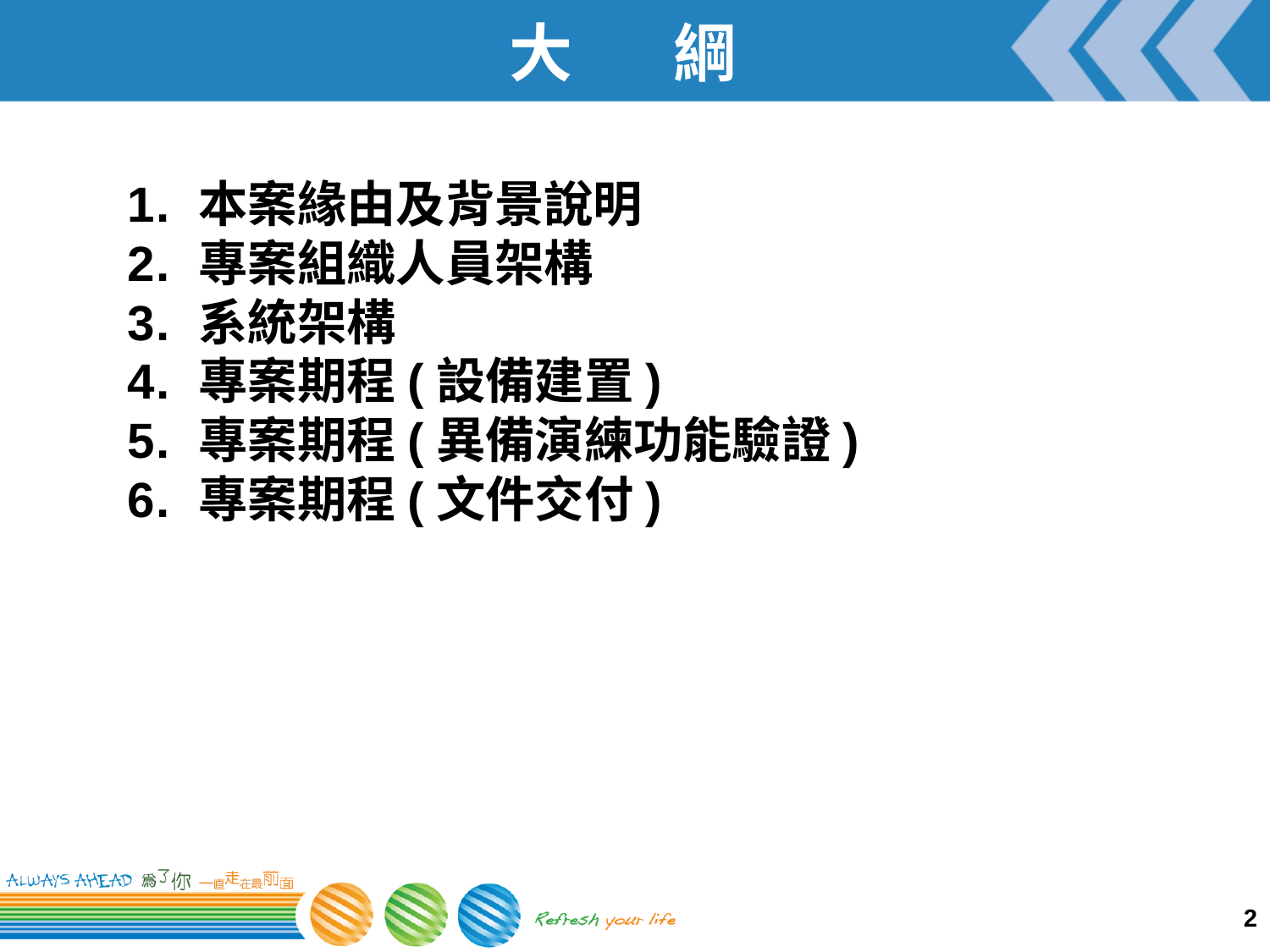

# 大       綱
本案緣由及背景說明
專案組織人員架構
系統架構
專案期程(設備建置)
專案期程(異備演練功能驗證)
專案期程(文件交付)

2